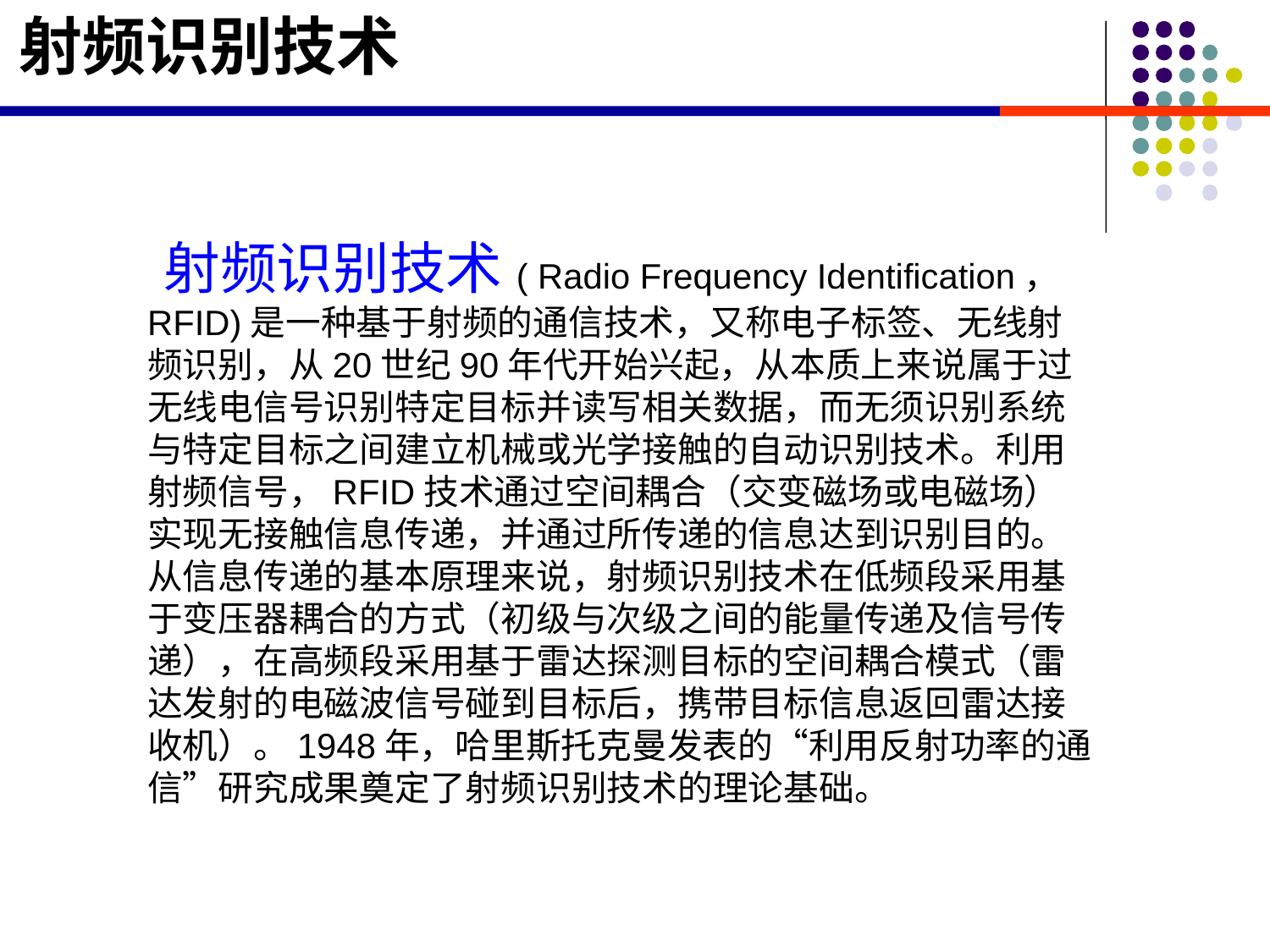

射频识别技术
 射频识别技术( Radio Frequency Identification，RFID)是一种基于射频的通信技术，又称电子标签、无线射频识别，从20世纪90年代开始兴起，从本质上来说属于过无线电信号识别特定目标并读写相关数据，而无须识别系统与特定目标之间建立机械或光学接触的自动识别技术。利用射频信号，RFID技术通过空间耦合（交变磁场或电磁场）实现无接触信息传递，并通过所传递的信息达到识别目的。  从信息传递的基本原理来说，射频识别技术在低频段采用基于变压器耦合的方式（初级与次级之间的能量传递及信号传递），在高频段采用基于雷达探测目标的空间耦合模式（雷达发射的电磁波信号碰到目标后，携带目标信息返回雷达接收机）。1948年，哈里斯托克曼发表的“利用反射功率的通信”研究成果奠定了射频识别技术的理论基础。